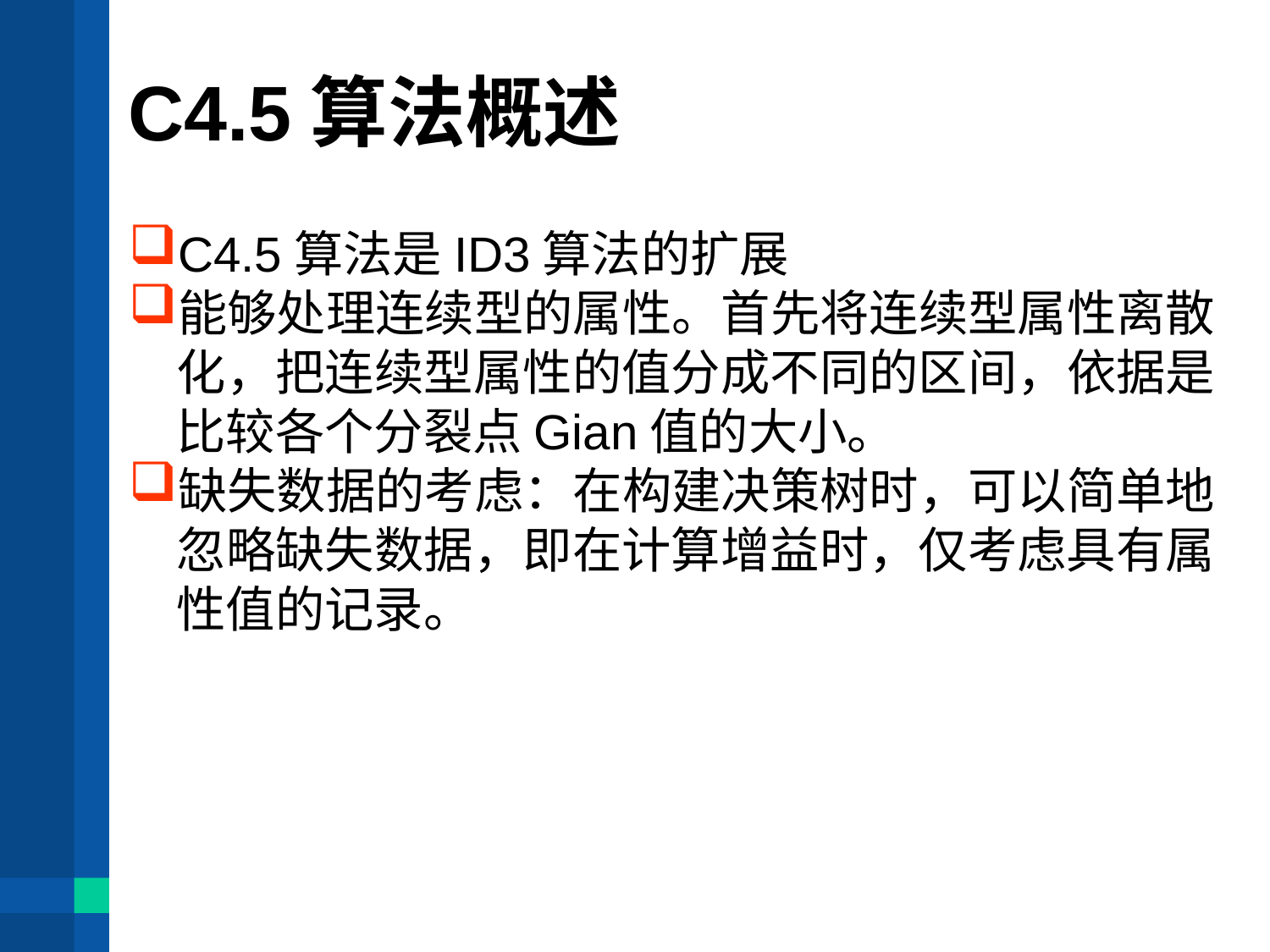

# C4.5算法概述
C4.5算法是ID3算法的扩展
能够处理连续型的属性。首先将连续型属性离散化，把连续型属性的值分成不同的区间，依据是比较各个分裂点Gian值的大小。
缺失数据的考虑：在构建决策树时，可以简单地忽略缺失数据，即在计算增益时，仅考虑具有属性值的记录。